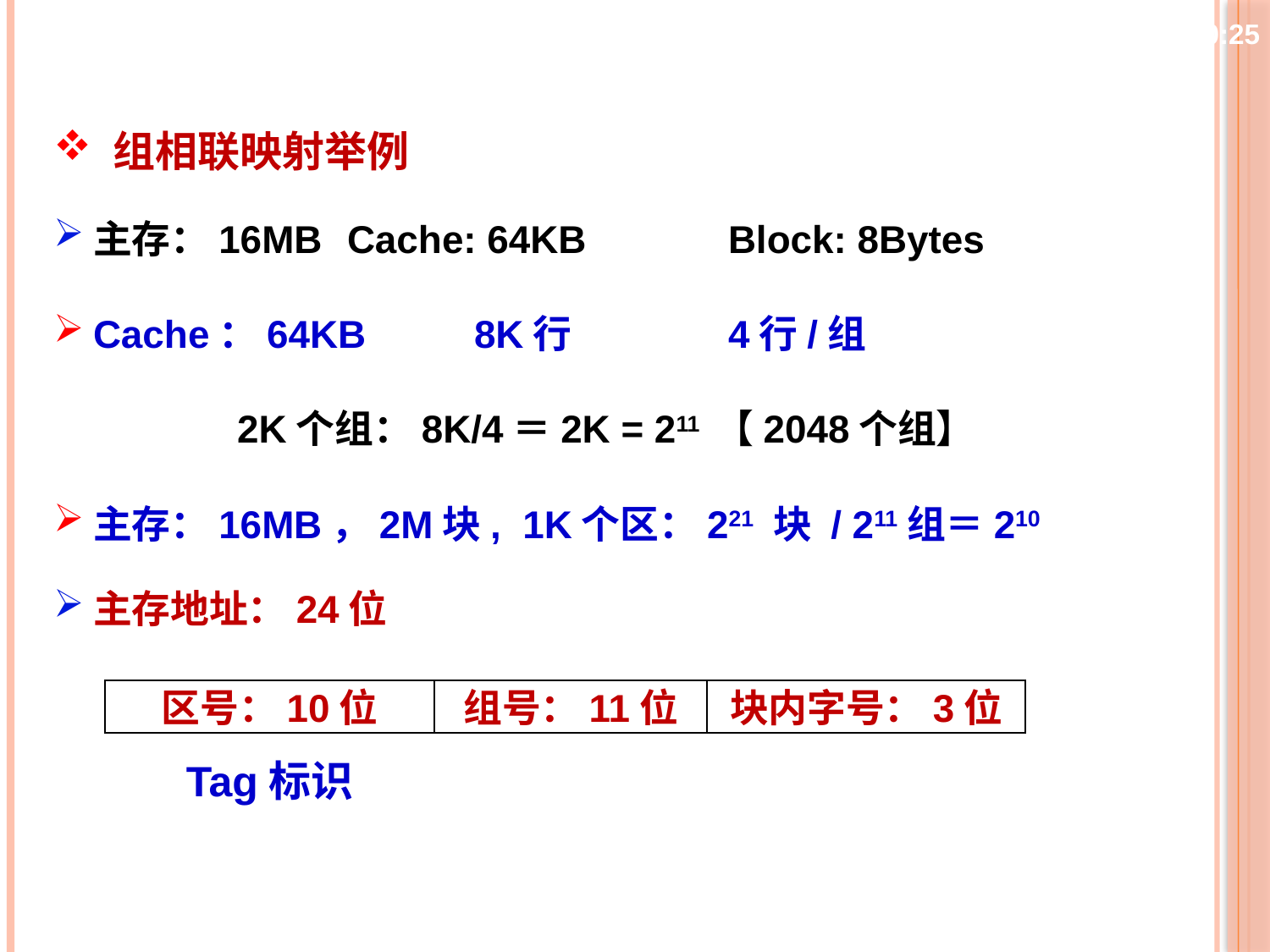

10:25
 组相联映射举例
主存：16MB	Cache: 64KB		Block: 8Bytes
Cache：64KB	8K行		4行/组
                 2K个组：8K/4＝2K = 211 【2048个组】
主存：16MB，2M块,  1K个区：221 块 / 211组＝210
主存地址：24位

区号：10位
组号：11位
块内字号：3位
Tag标识